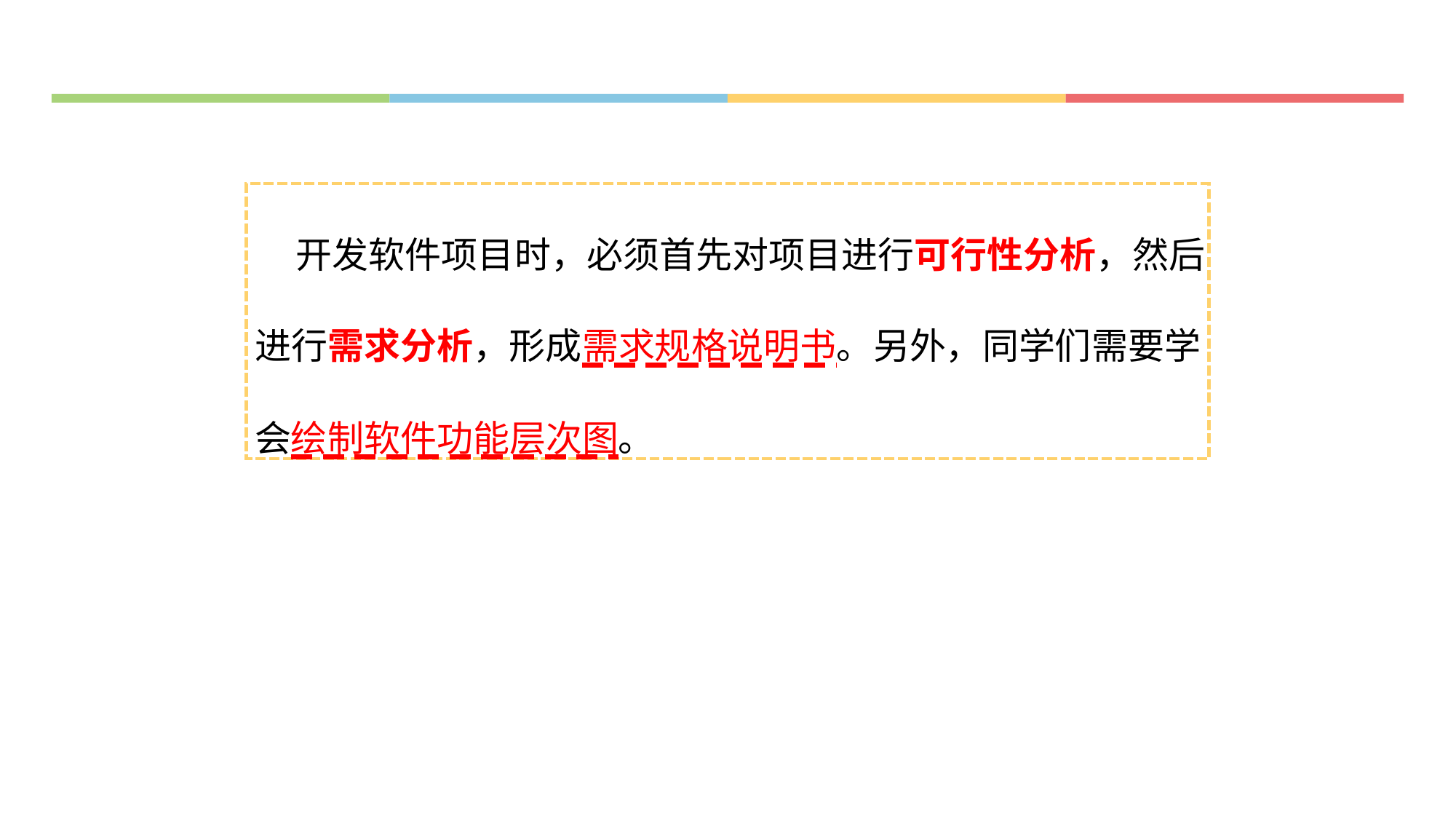

开发软件项目时，必须首先对项目进行可行性分析，然后进行需求分析，形成需求规格说明书。另外，同学们需要学会绘制软件功能层次图。